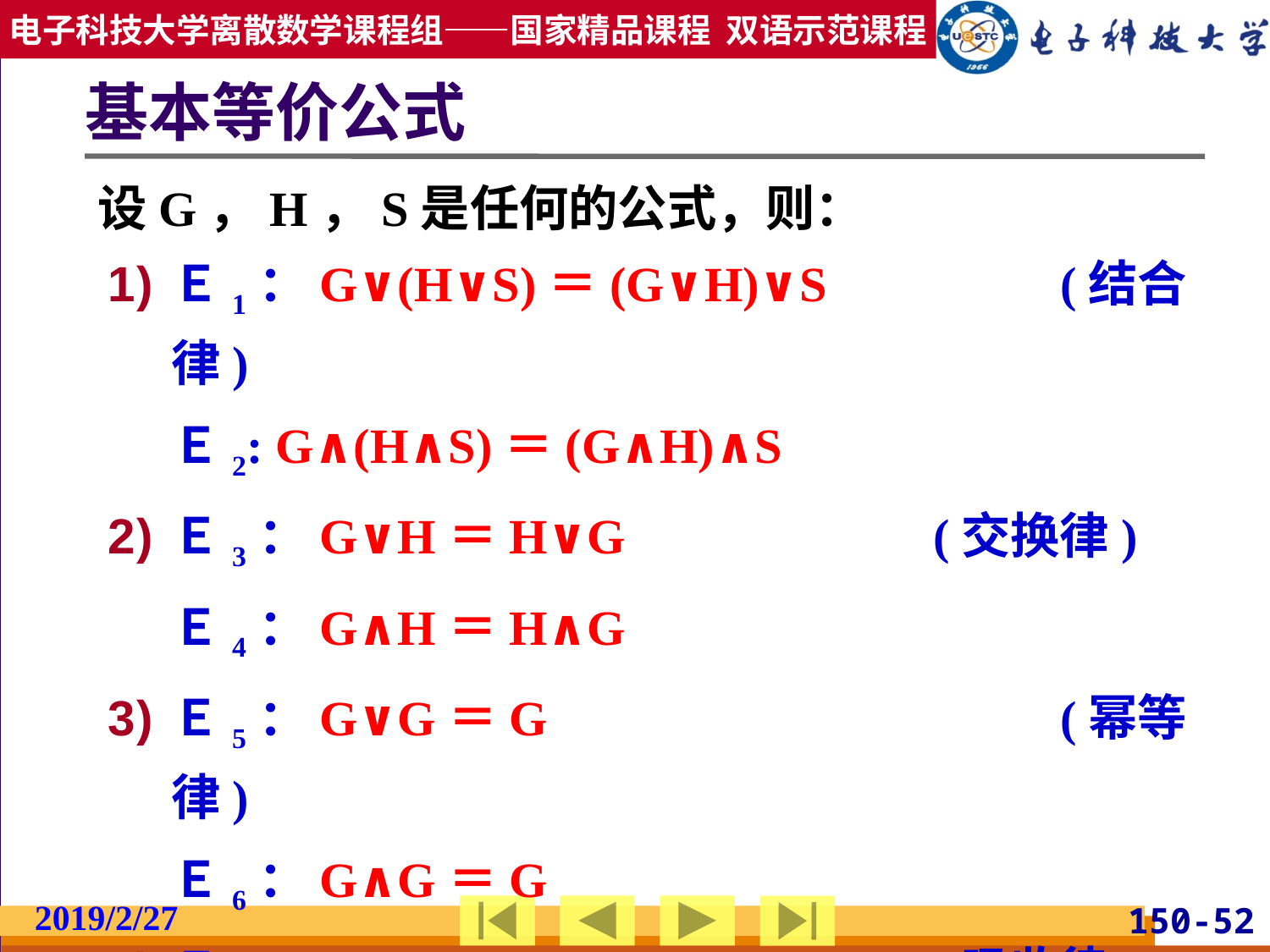

# 基本等价公式
设G，H，S是任何的公式，则：
Ｅ1：G∨(H∨S)＝(G∨H)∨S		(结合律)
Ｅ2: G∧(H∧S)＝(G∧H)∧S
Ｅ3：G∨H＝H∨G              		(交换律)
Ｅ4：G∧H＝H∧G
Ｅ5：G∨G＝G               			(幂等律)
Ｅ6：G∧G＝G
Ｅ7：G∨(G∧H)＝ G         	 	(吸收律)
Ｅ8：G∧(G∨H)＝ G
2019/2/27